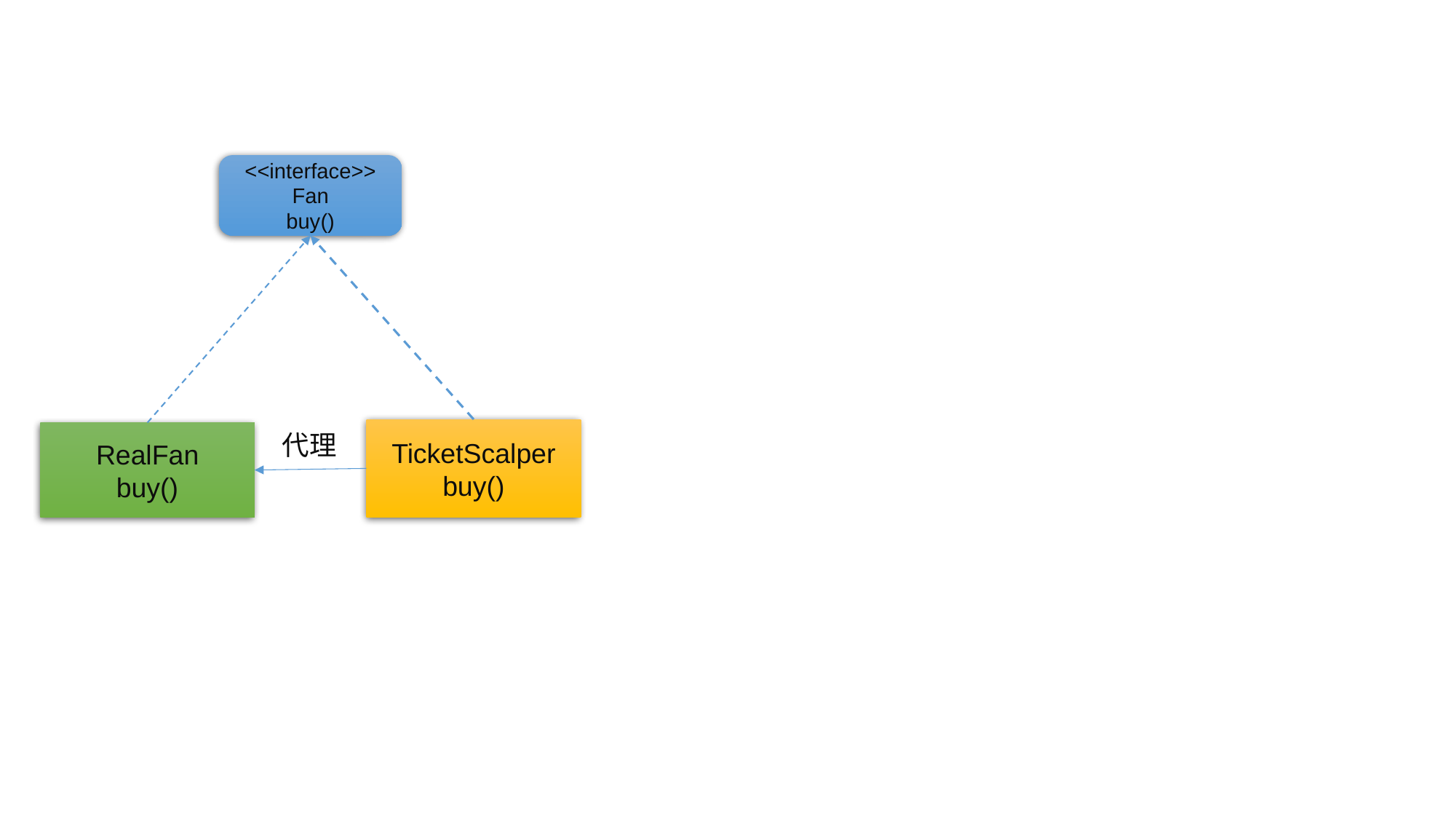

<<interface>>
Fan
buy()

TicketScalper
buy()

RealFan
buy()
代理